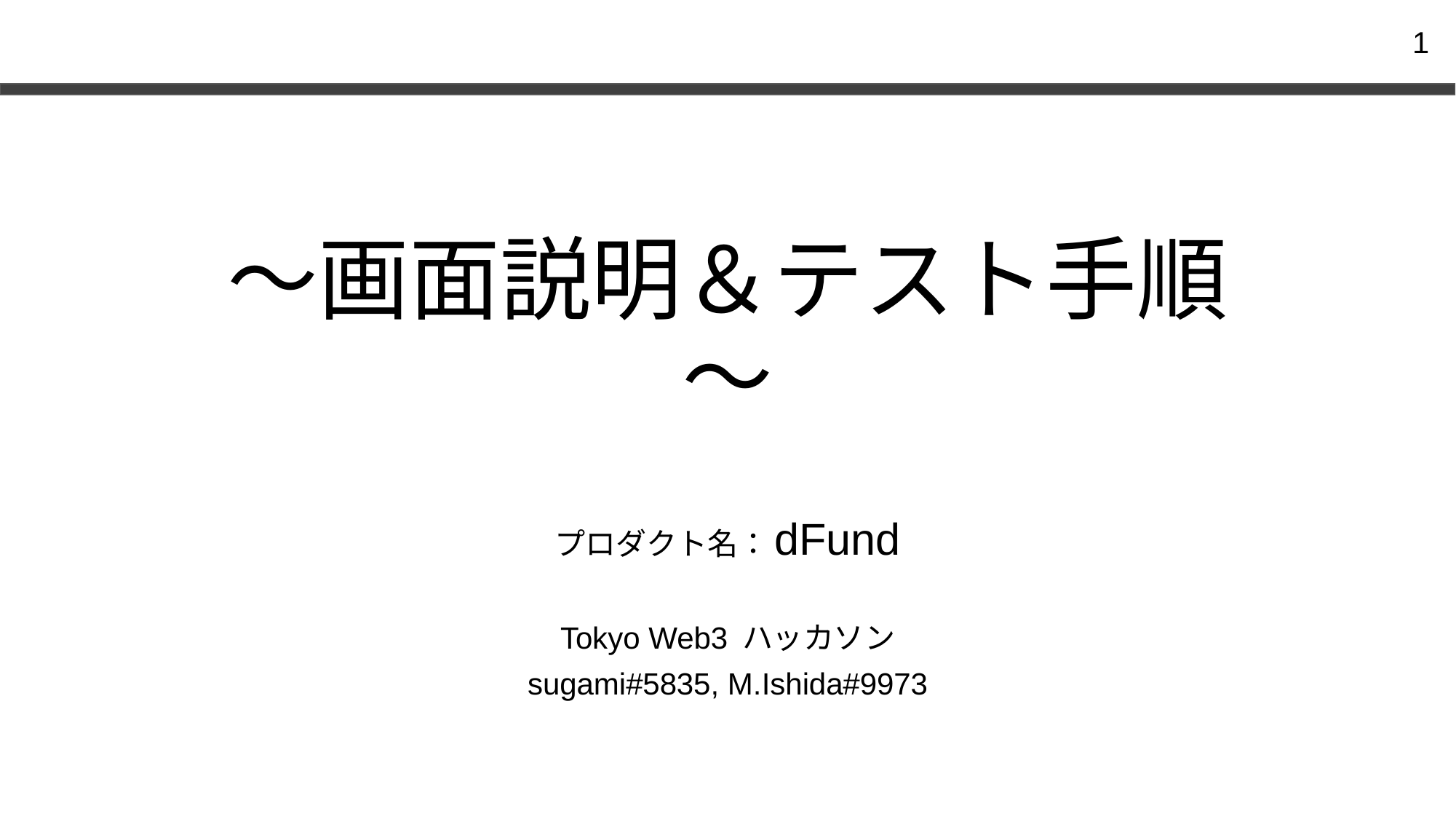

1
# ～画面説明＆テスト手順～
プロダクト名：dFund

Tokyo Web3 ハッカソン
sugami#5835, M.Ishida#9973